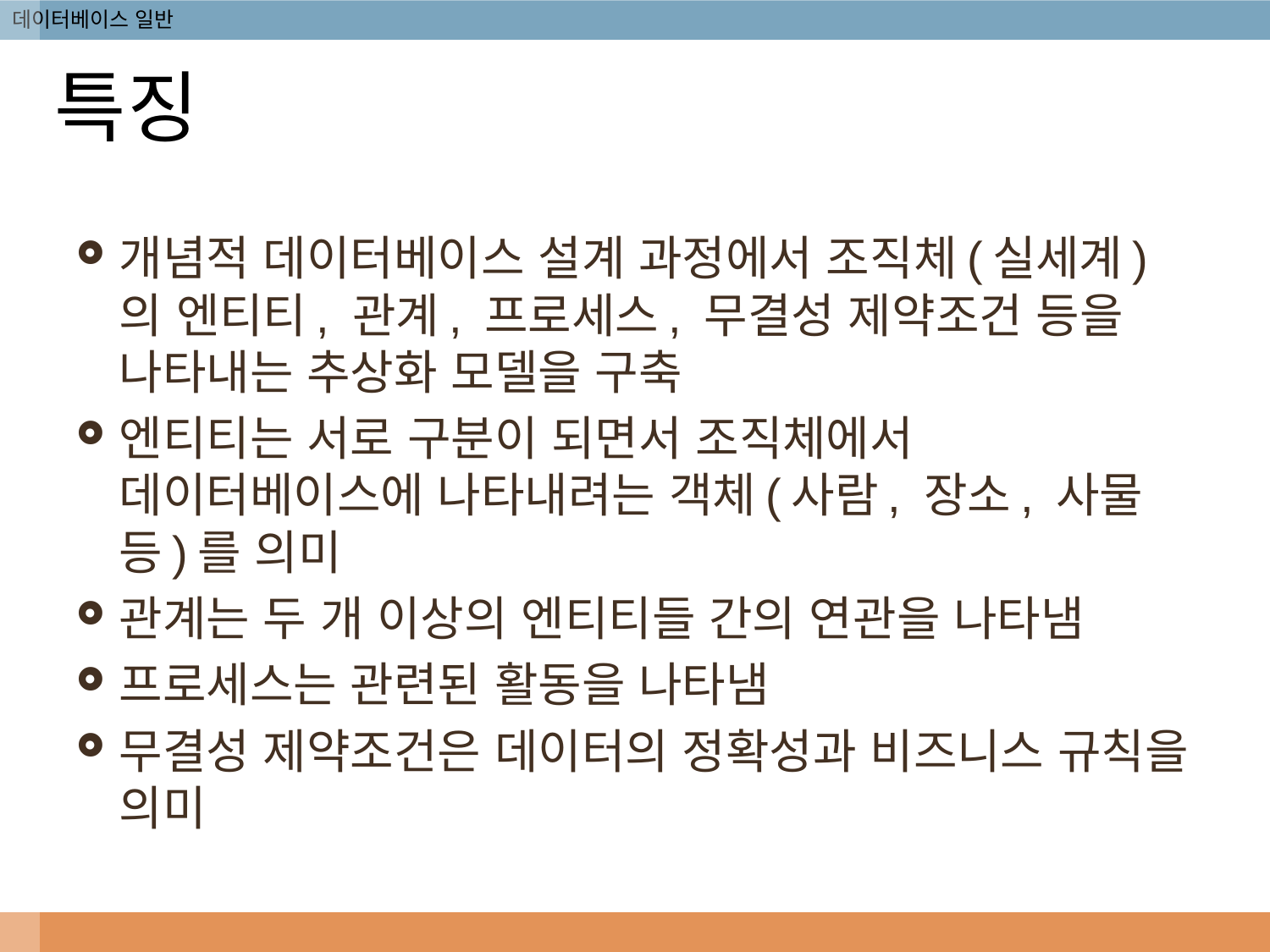

# 특징
개념적 데이터베이스 설계 과정에서 조직체(실세계)의 엔티티, 관계, 프로세스, 무결성 제약조건 등을 나타내는 추상화 모델을 구축
엔티티는 서로 구분이 되면서 조직체에서 데이터베이스에 나타내려는 객체(사람, 장소, 사물 등)를 의미
관계는 두 개 이상의 엔티티들 간의 연관을 나타냄
프로세스는 관련된 활동을 나타냄
무결성 제약조건은 데이터의 정확성과 비즈니스 규칙을 의미